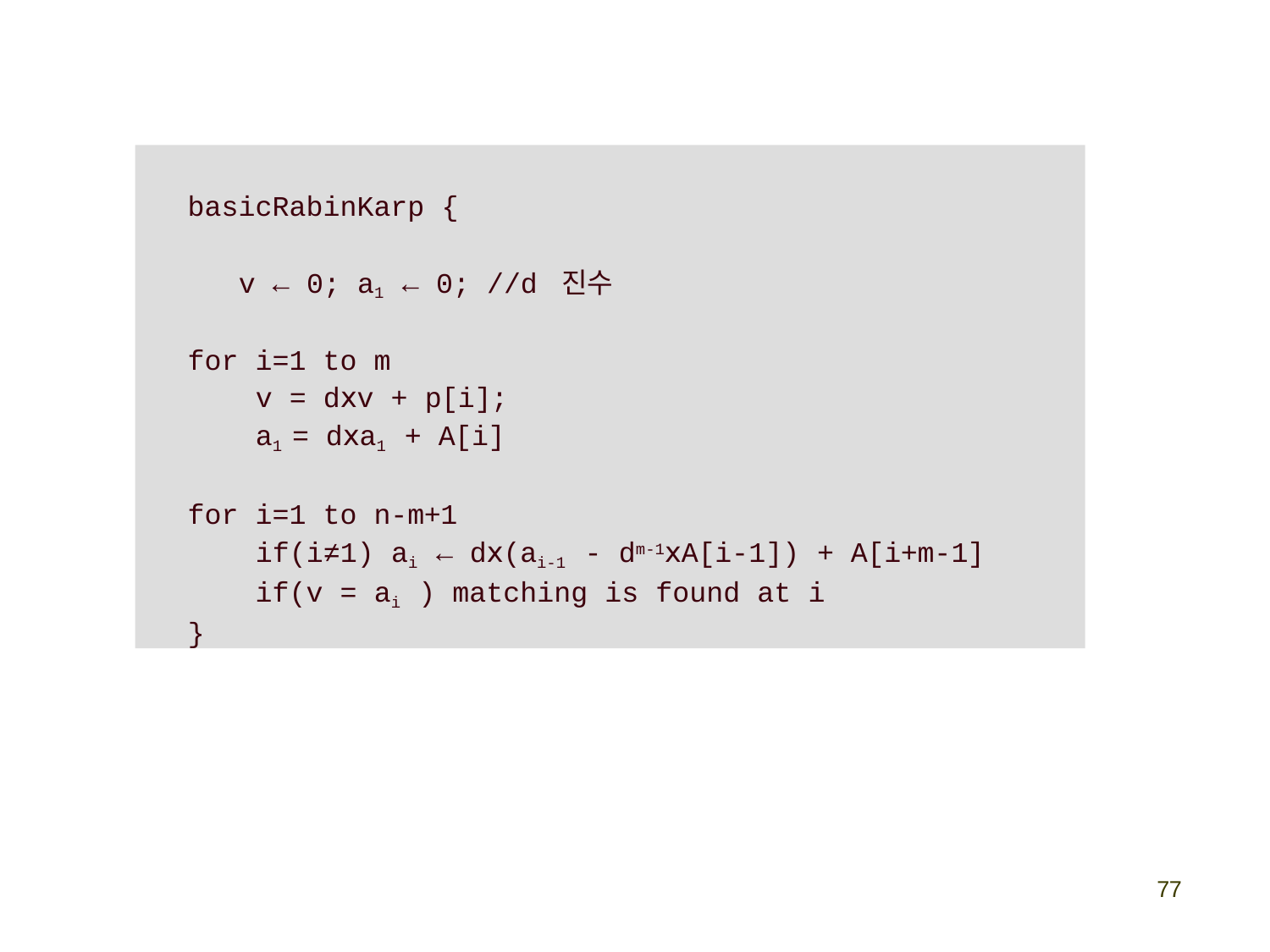

basicRabinKarp {

v ← 0; a1 ← 0; //d 진수
for i=1 to m
v = dⅹv + p[i]; a1 = dⅹa1 + A[i]

for i=1 to n-m+1
if(i≠1) ai ← dⅹ(ai-1 - dm-1ⅹA[i-1]) + A[i+m-1] if(v = ai ) matching is found at i
}
77